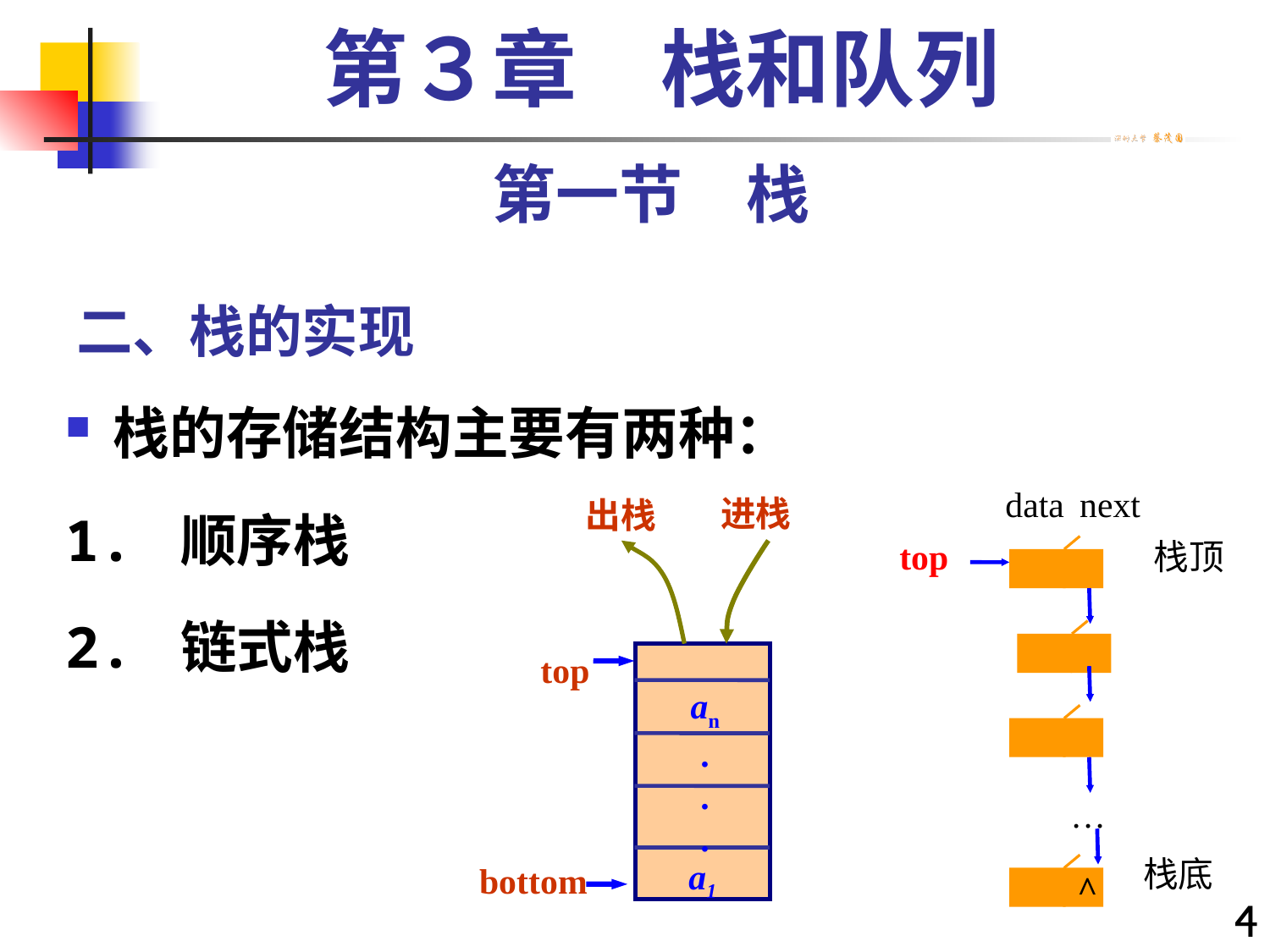

第３章　栈和队列
第一节　栈
# 二、栈的实现
栈的存储结构主要有两种：
1. 顺序栈
2. 链式栈
data
next
top
栈顶

…

栈底

       ^

进栈
  出栈

an
.
.
.

top

a1
bottom

4